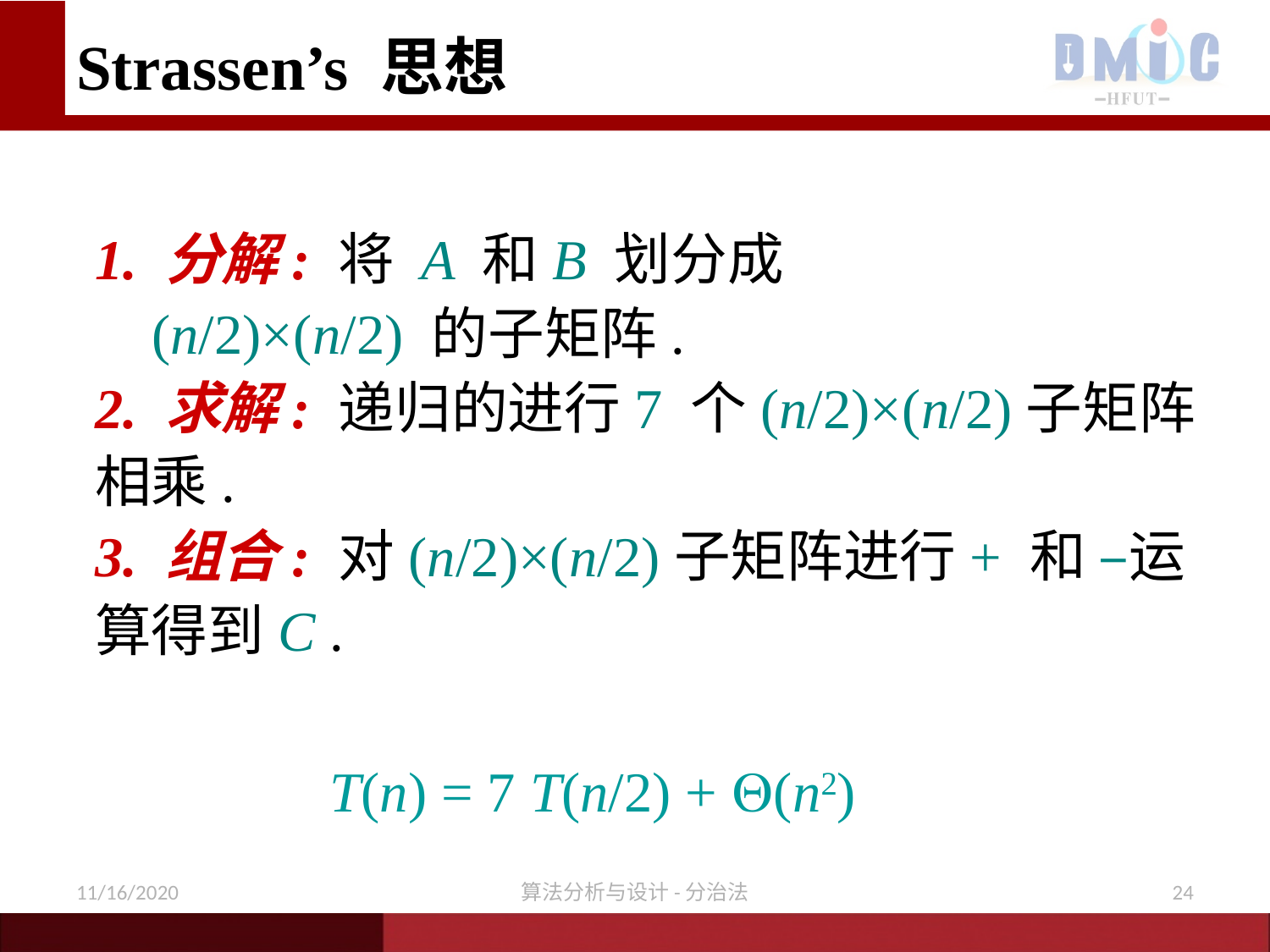

# Strassen’s 思想
1. 分解: 将 A 和B 划分成
    (n/2)×(n/2) 的子矩阵.
2. 求解: 递归的进行7 个(n/2)×(n/2)子矩阵相乘.
3. 组合: 对(n/2)×(n/2)子矩阵进行+ 和 –运算得到C .

T(n) = 7 T(n/2) + Θ(n2)
11/16/2020
算法分析与设计-分治法
24